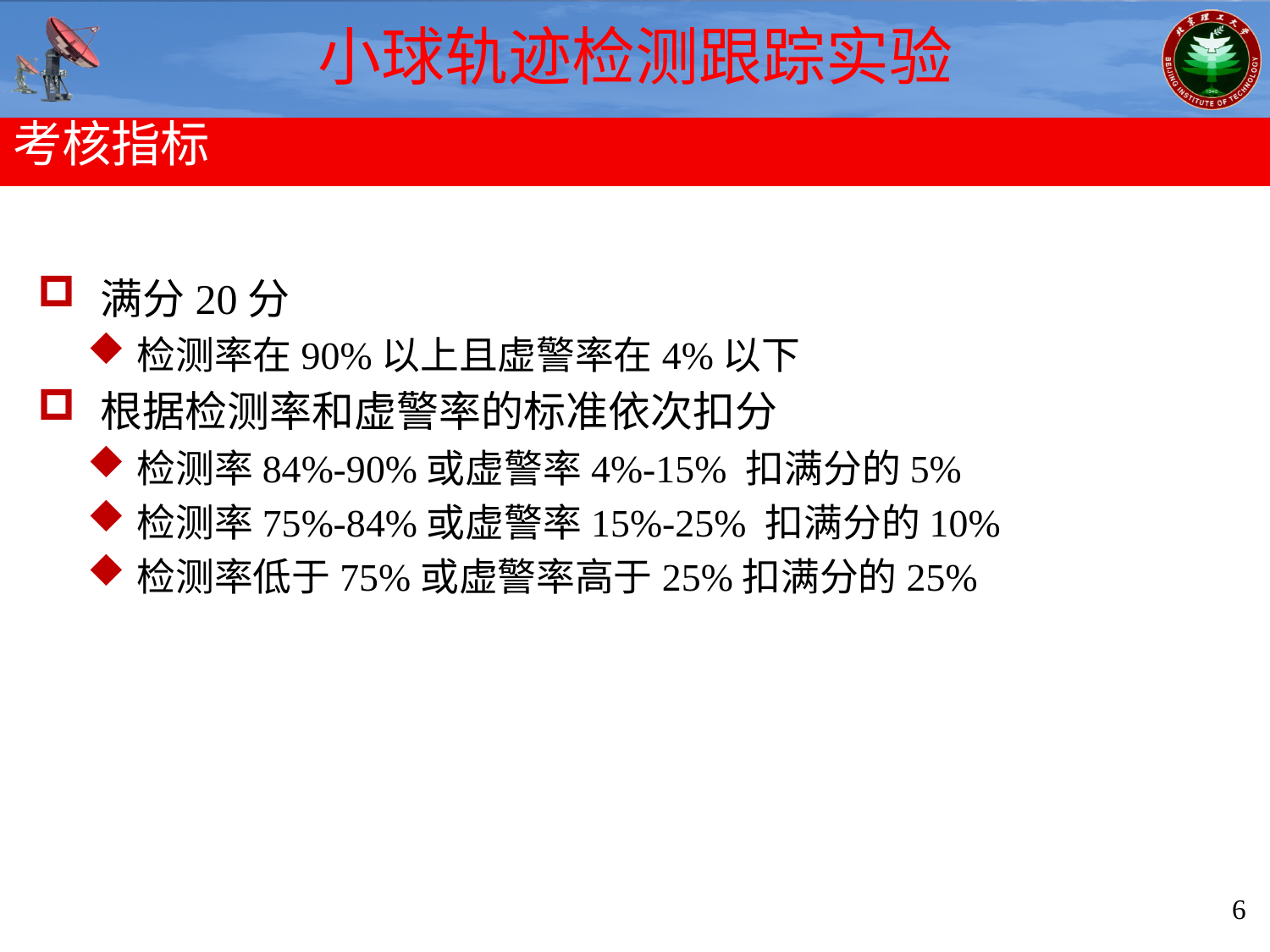

# 小球轨迹检测跟踪实验
考核指标

满分20分
检测率在90%以上且虚警率在4%以下
根据检测率和虚警率的标准依次扣分
检测率84%-90%或虚警率4%-15% 扣满分的5%
检测率75%-84%或虚警率15%-25% 扣满分的10%
检测率低于75%或虚警率高于25%扣满分的25%

6